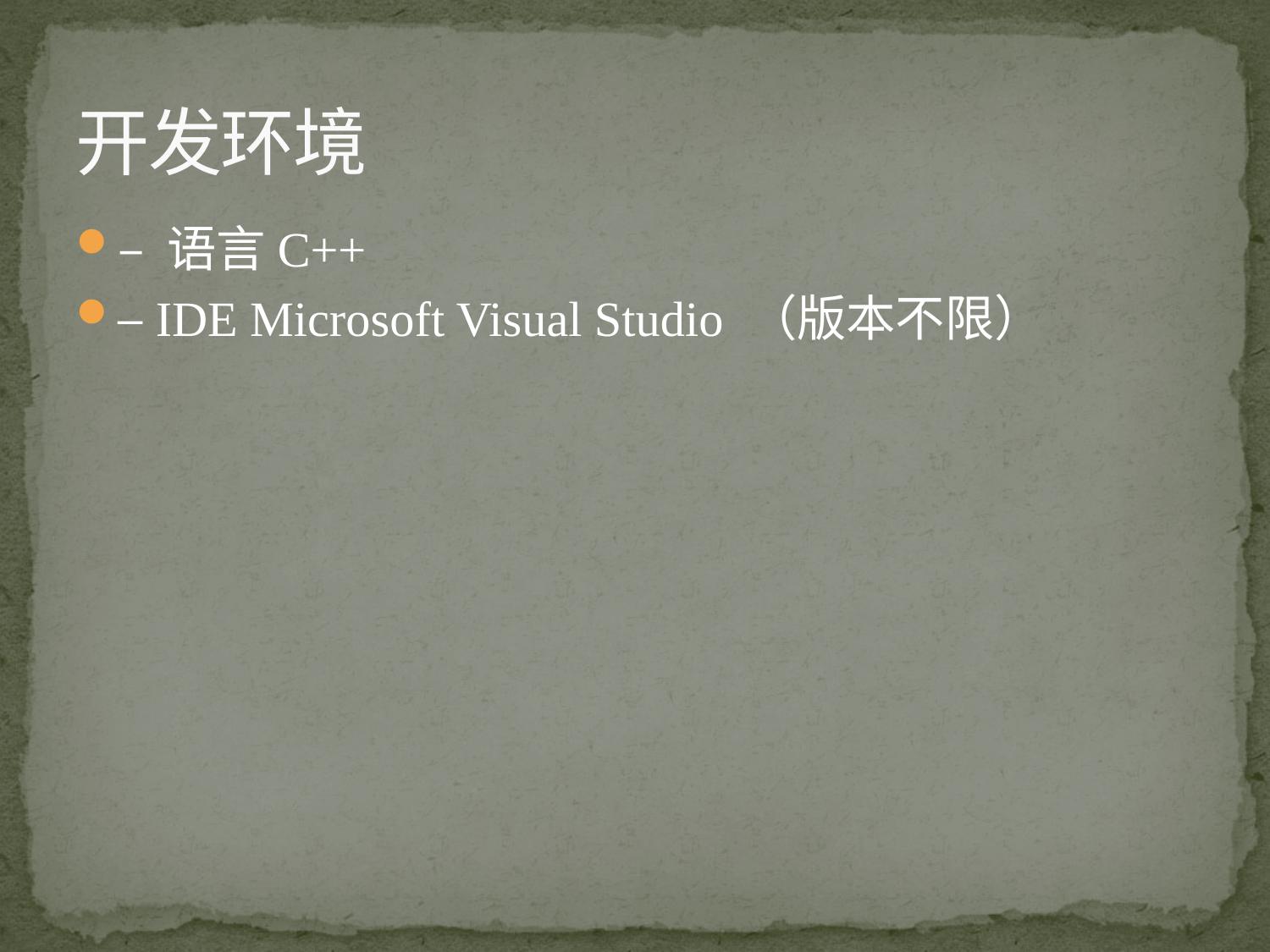

# 开发环境
– 语言C++
– IDE Microsoft Visual Studio （版本不限）